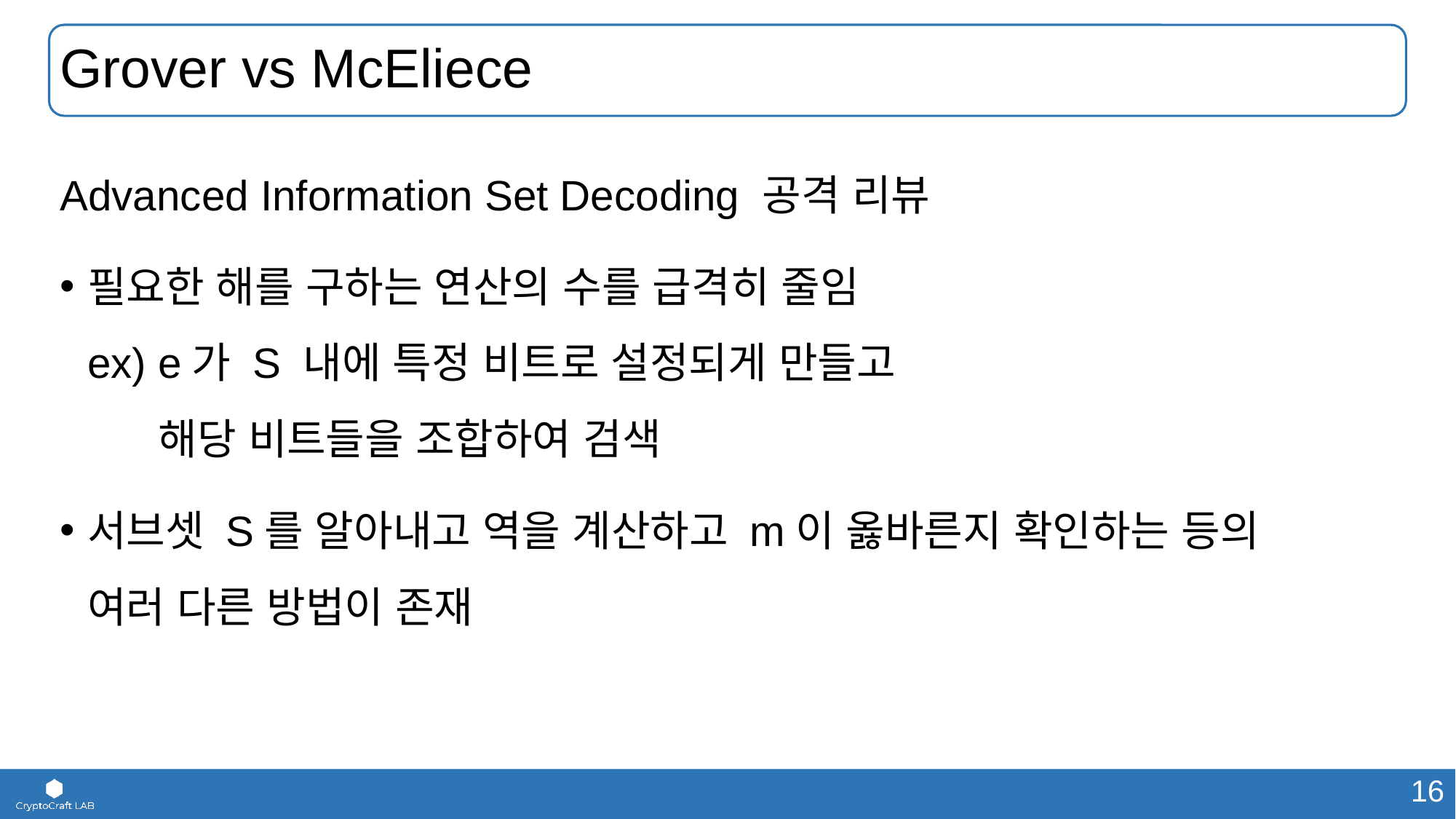

# Grover vs McEliece
Advanced Information Set Decoding 공격 리뷰
필요한 해를 구하는 연산의 수를 급격히 줄임
ex) e가 S 내에 특정 비트로 설정되게 만들고
      해당 비트들을 조합하여 검색
서브셋 S를 알아내고 역을 계산하고 m이 옳바른지 확인하는 등의
여러 다른 방법이 존재